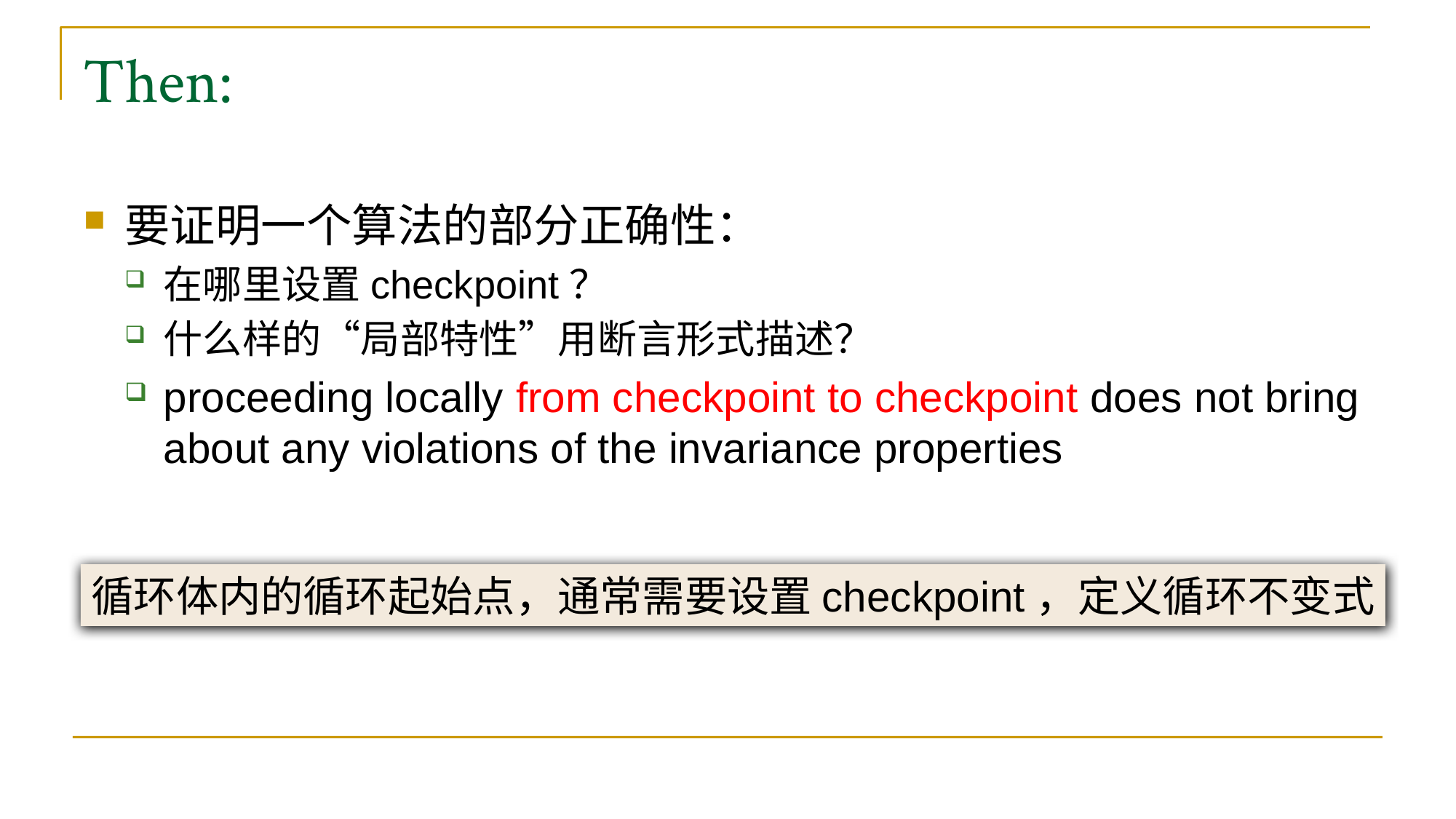

# Then:
要证明一个算法的部分正确性：
在哪里设置checkpoint？
什么样的“局部特性”用断言形式描述？
proceeding locally from checkpoint to checkpoint does not bring about any violations of the invariance properties
循环体内的循环起始点，通常需要设置checkpoint，定义循环不变式